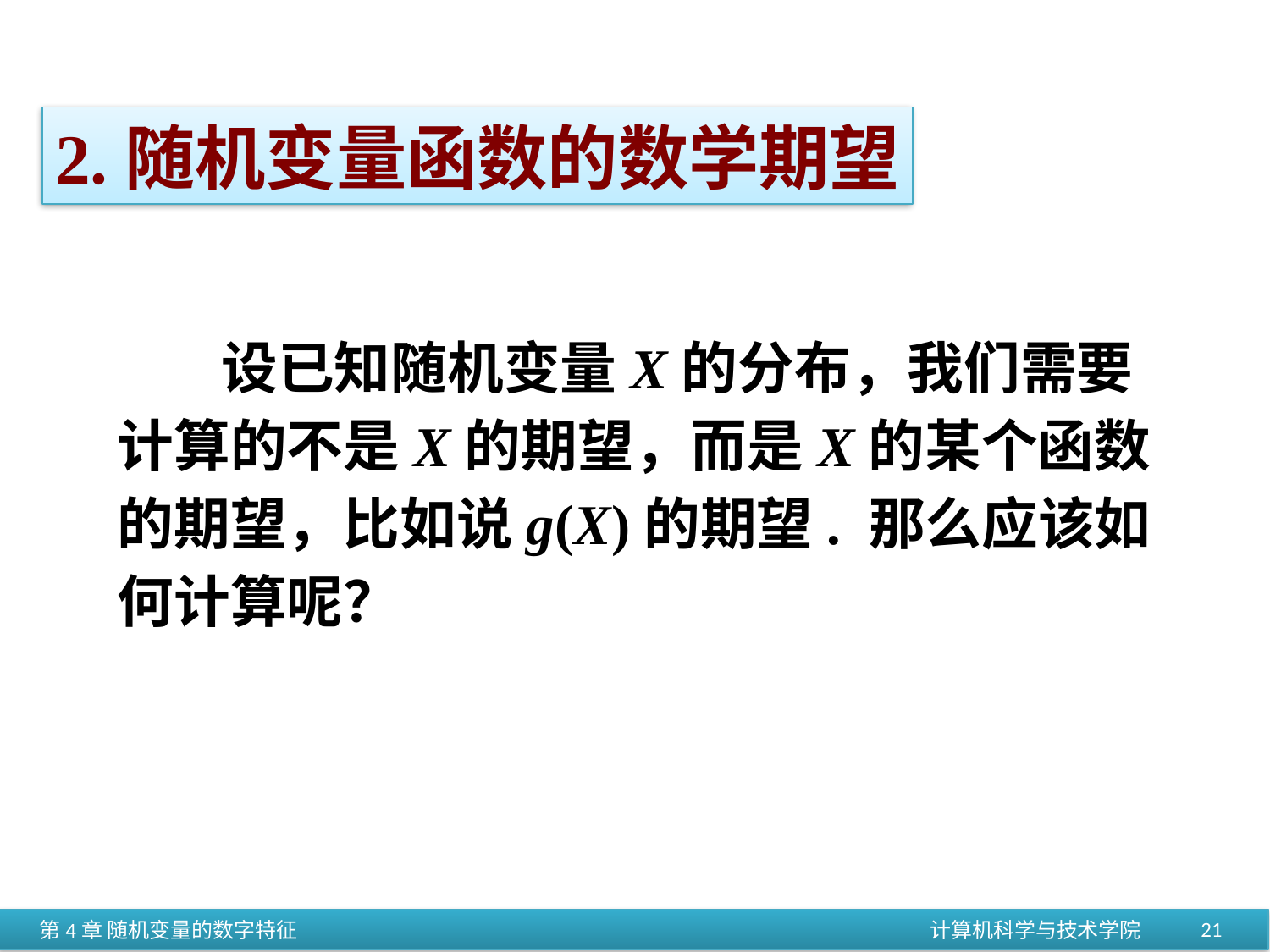

2.随机变量函数的数学期望
       设已知随机变量X的分布，我们需要计算的不是X的期望，而是X的某个函数的期望，比如说g(X)的期望. 那么应该如何计算呢？